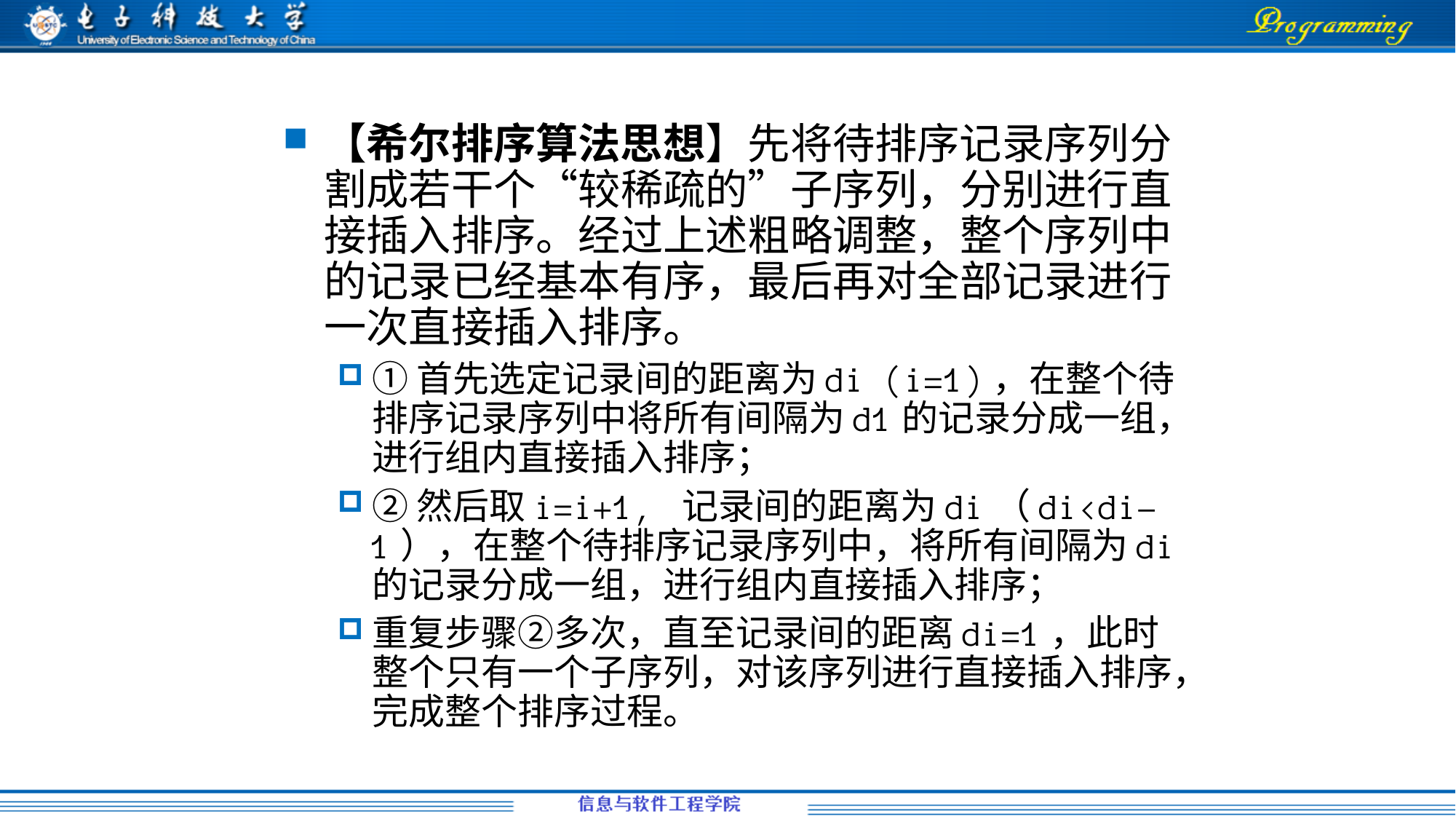

【希尔排序算法思想】先将待排序记录序列分割成若干个“较稀疏的”子序列，分别进行直接插入排序。经过上述粗略调整，整个序列中的记录已经基本有序，最后再对全部记录进行一次直接插入排序。
①首先选定记录间的距离为di (i=1)，在整个待排序记录序列中将所有间隔为d1的记录分成一组，进行组内直接插入排序；
②然后取i=i+1, 记录间的距离为di（di<di-1），在整个待排序记录序列中，将所有间隔为di的记录分成一组，进行组内直接插入排序；
重复步骤②多次，直至记录间的距离di=1，此时整个只有一个子序列，对该序列进行直接插入排序，完成整个排序过程。